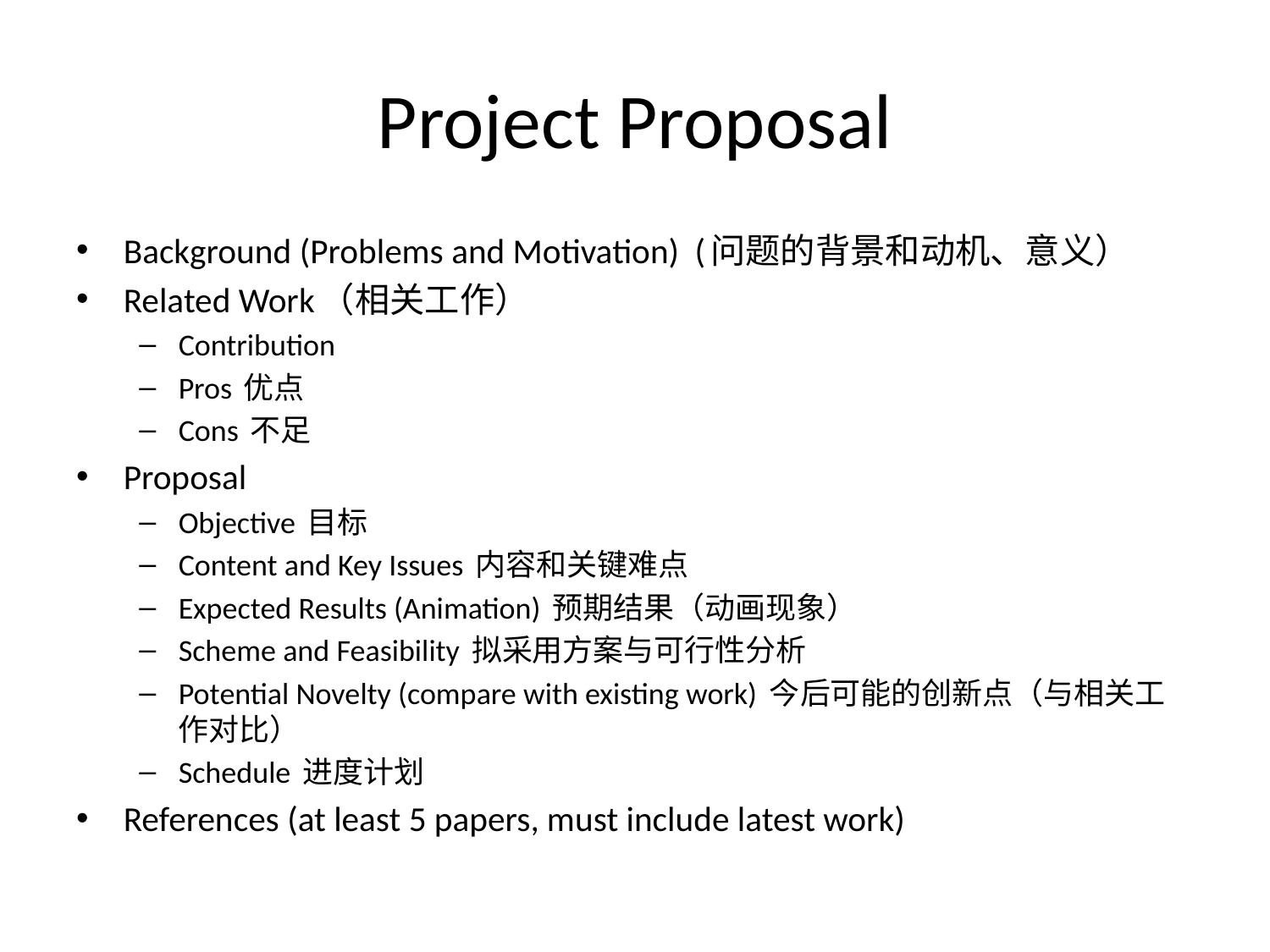

# Project Proposal
Background (Problems and Motivation)  (问题的背景和动机、意义）
Related Work（相关工作）
Contribution
Pros 优点
Cons 不足
Proposal
Objective 目标
Content and Key Issues 内容和关键难点
Expected Results (Animation) 预期结果（动画现象）
Scheme and Feasibility 拟采用方案与可行性分析
Potential Novelty (compare with existing work) 今后可能的创新点（与相关工作对比）
Schedule 进度计划
References (at least 5 papers, must include latest work)